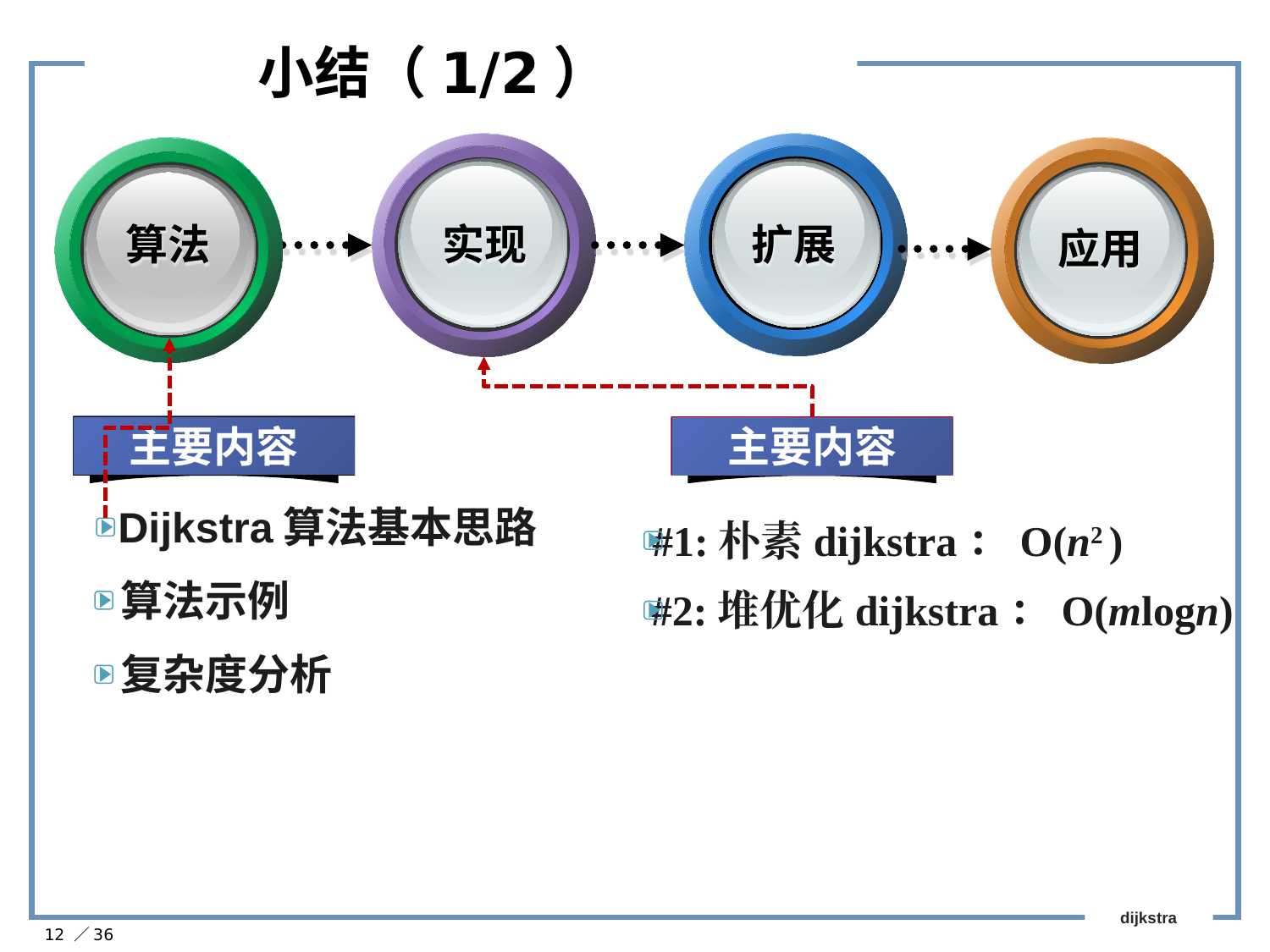

# 小结（1/2）

算法

实现
扩展
应用

主要内容

主要内容

Dijkstra算法基本思路

#1:朴素dijkstra：O(n2 )

算法示例

#2:堆优化dijkstra：O(mlogn)

复杂度分析

dijkstra
12